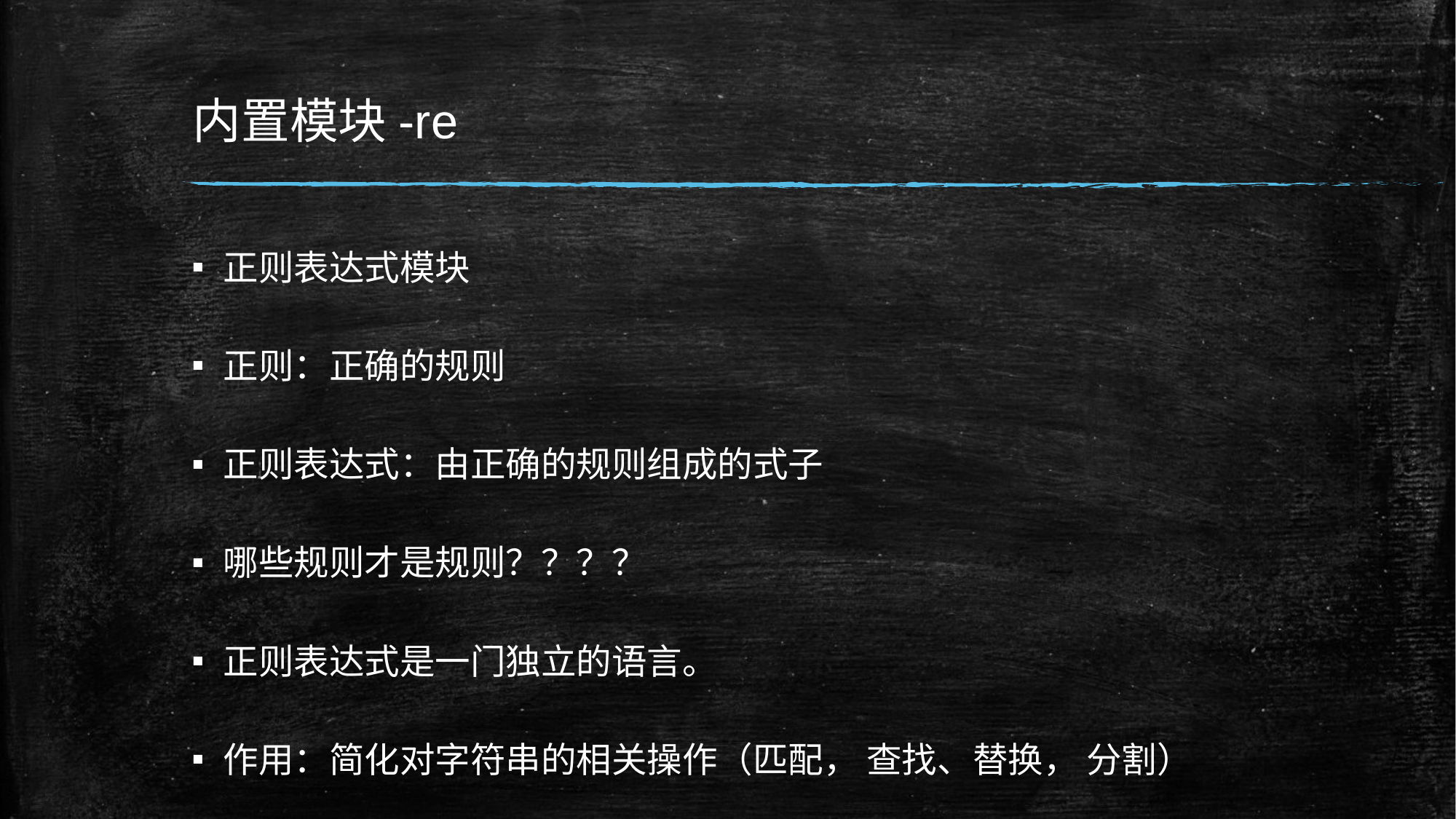

# 内置模块-re
正则表达式模块
正则：正确的规则
正则表达式：由正确的规则组成的式子
哪些规则才是规则？？？？
正则表达式是一门独立的语言。
作用：简化对字符串的相关操作（匹配， 查找、替换， 分割）